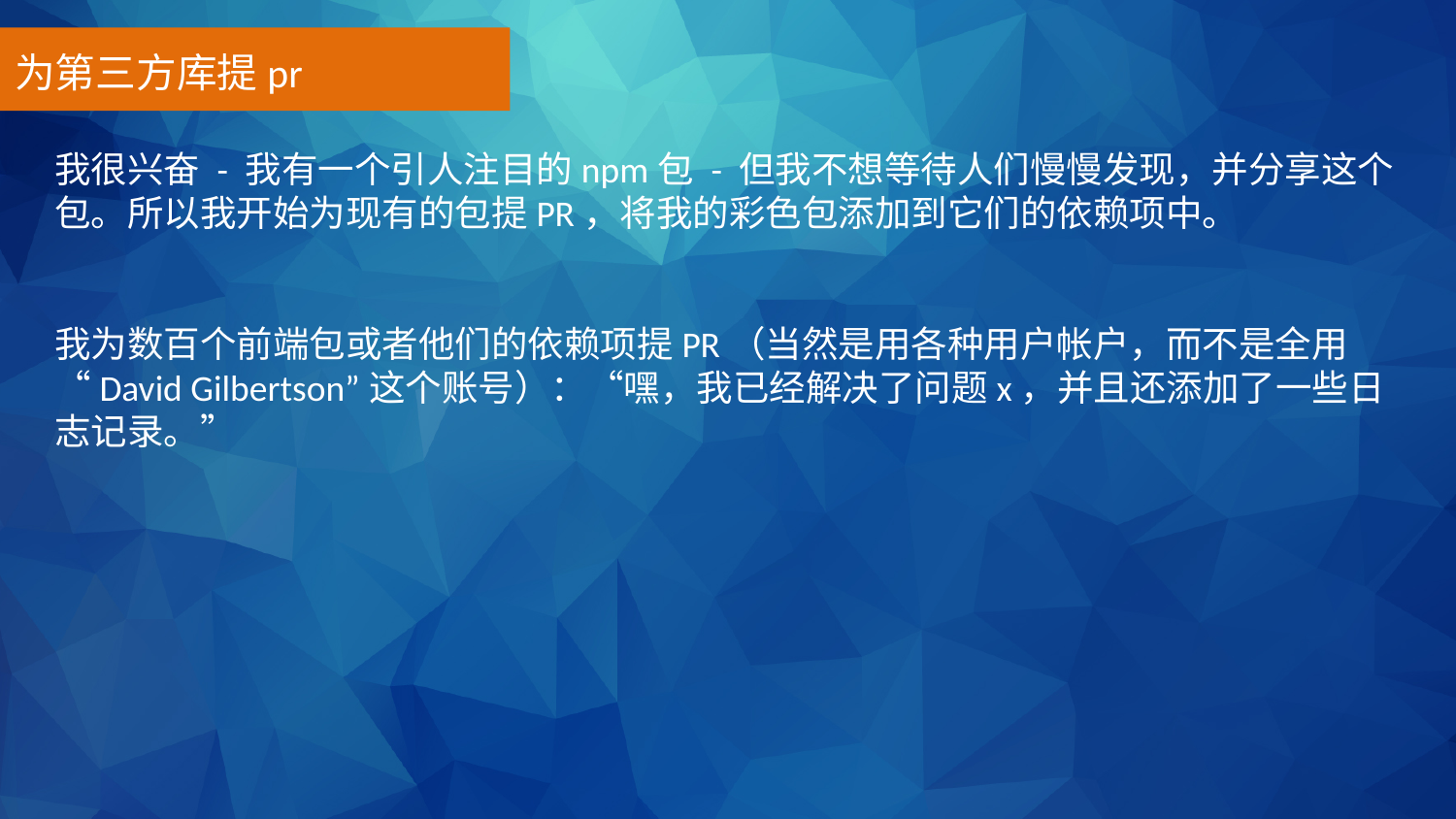

为第三方库提pr

我很兴奋 - 我有一个引人注目的npm包 - 但我不想等待人们慢慢发现，并分享这个包。所以我开始为现有的包提PR，将我的彩色包添加到它们的依赖项中。

我为数百个前端包或者他们的依赖项提PR（当然是用各种用户帐户，而不是全用“David Gilbertson”这个账号）：“嘿，我已经解决了问题x，并且还添加了一些日志记录。”